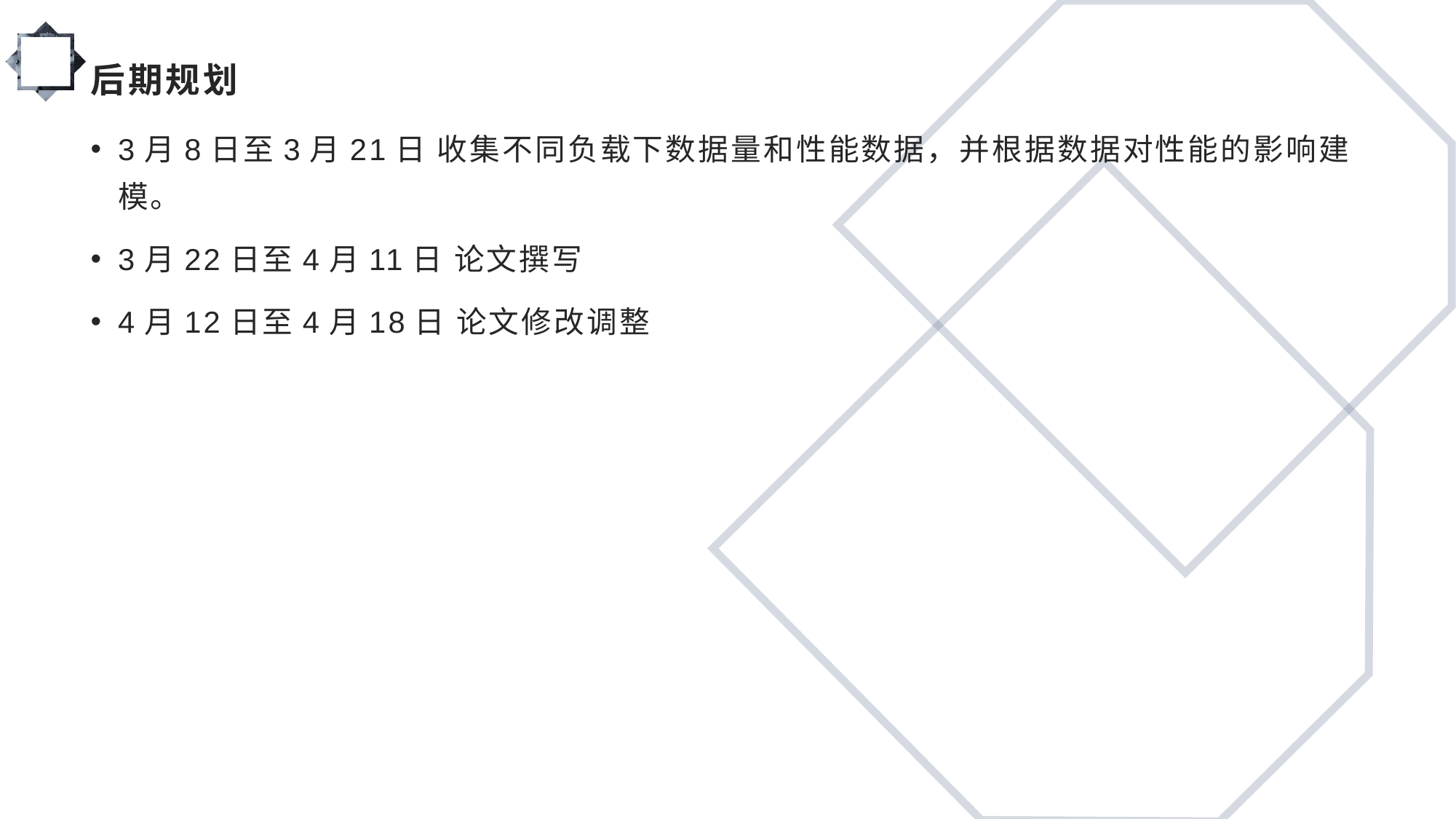

# 后期规划
3月8日至3月21日 收集不同负载下数据量和性能数据，并根据数据对性能的影响建模。
3月22日至4月11日 论文撰写
4月12日至4月18日 论文修改调整